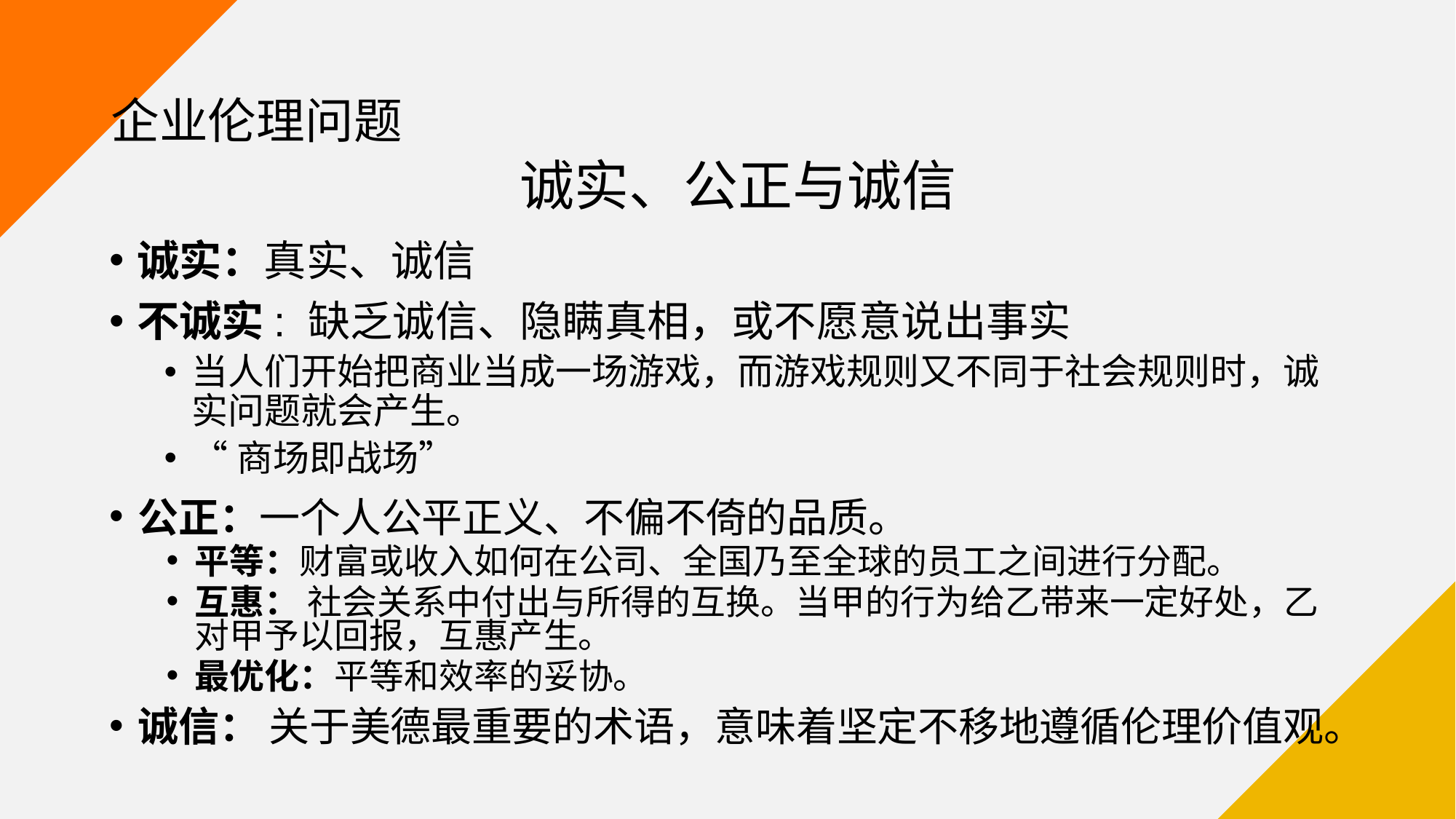

# 企业伦理问题
诚实、公正与诚信
诚实：真实、诚信
不诚实: 缺乏诚信、隐瞒真相，或不愿意说出事实
当人们开始把商业当成一场游戏，而游戏规则又不同于社会规则时，诚实问题就会产生。
“商场即战场”

公正：一个人公平正义、不偏不倚的品质。
平等：财富或收入如何在公司、全国乃至全球的员工之间进行分配。
互惠： 社会关系中付出与所得的互换。当甲的行为给乙带来一定好处，乙对甲予以回报，互惠产生。
最优化：平等和效率的妥协。
诚信： 关于美德最重要的术语，意味着坚定不移地遵循伦理价值观。